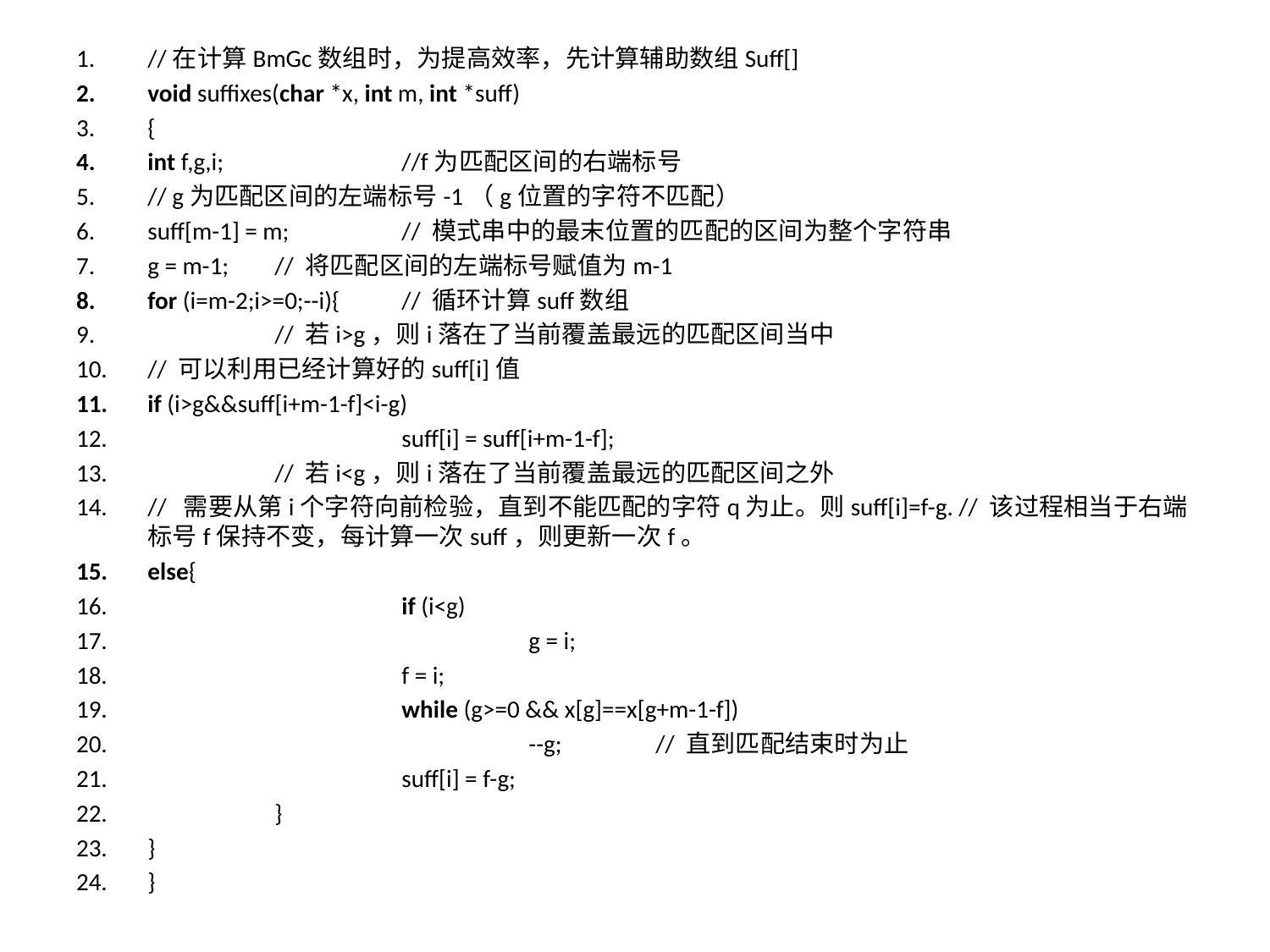

//在计算BmGc数组时，为提高效率，先计算辅助数组Suff[]
void suffixes(char *x, int m, int *suff)
{
int f,g,i;		//f为匹配区间的右端标号
// g为匹配区间的左端标号-1（g位置的字符不匹配）
suff[m-1] = m;	// 模式串中的最末位置的匹配的区间为整个字符串
g = m-1;	// 将匹配区间的左端标号赋值为m-1
for (i=m-2;i>=0;--i){	// 循环计算suff数组
	// 若i>g，则i落在了当前覆盖最远的匹配区间当中
// 可以利用已经计算好的suff[i]值
if (i>g&&suff[i+m-1-f]<i-g)
		suff[i] = suff[i+m-1-f];
	// 若i<g，则i落在了当前覆盖最远的匹配区间之外
//  需要从第i个字符向前检验，直到不能匹配的字符q为止。则suff[i]=f-g. // 该过程相当于右端标号f保持不变，每计算一次suff，则更新一次f。
else{
		if (i<g)
			g = i;
		f = i;
		while (g>=0 && x[g]==x[g+m-1-f])
 			--g;	// 直到匹配结束时为止
		suff[i] = f-g;
	}
}
}